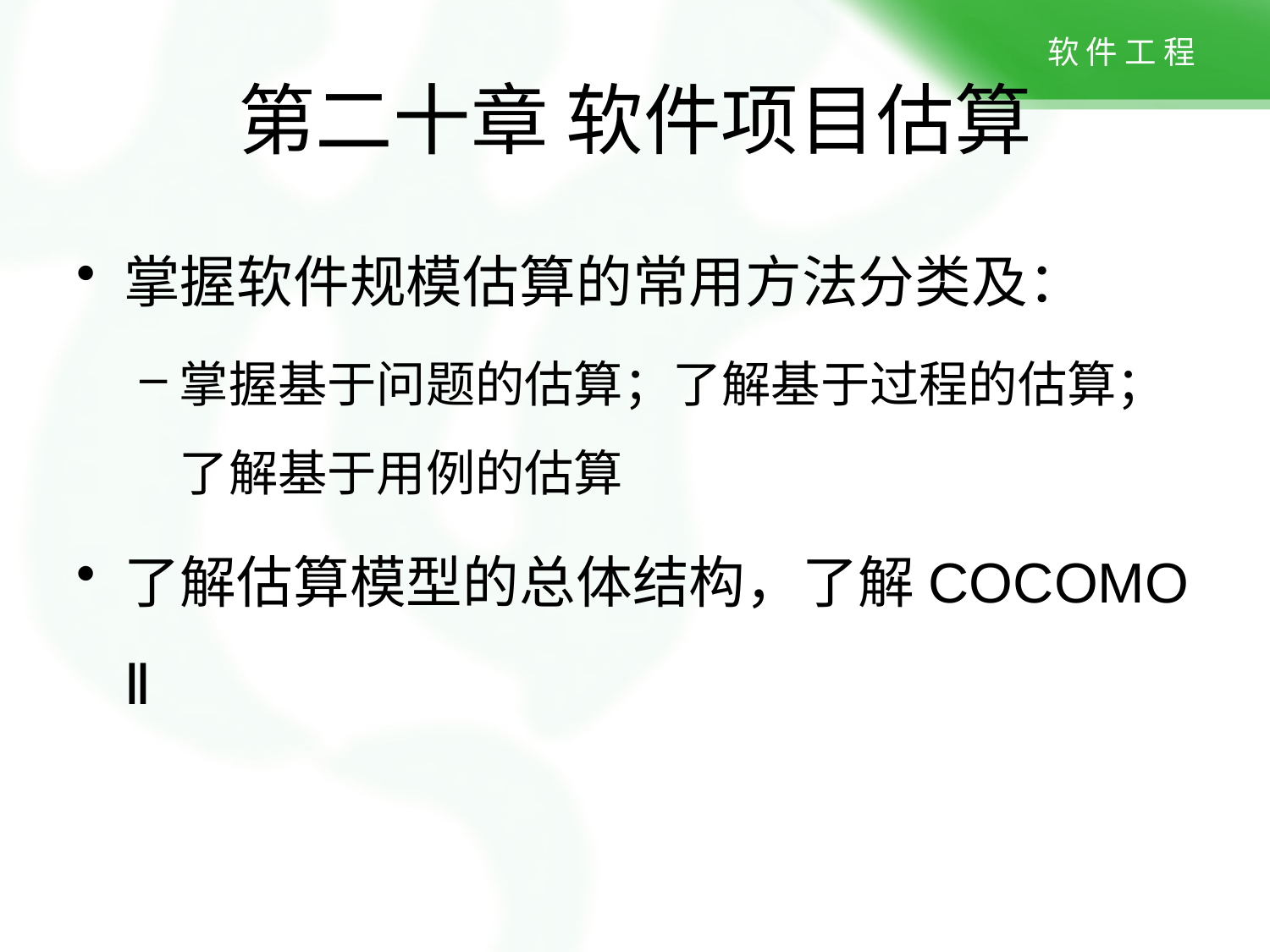

# 第二十章 软件项目估算
掌握软件规模估算的常用方法分类及：
掌握基于问题的估算；了解基于过程的估算；了解基于用例的估算
了解估算模型的总体结构，了解COCOMO Ⅱ